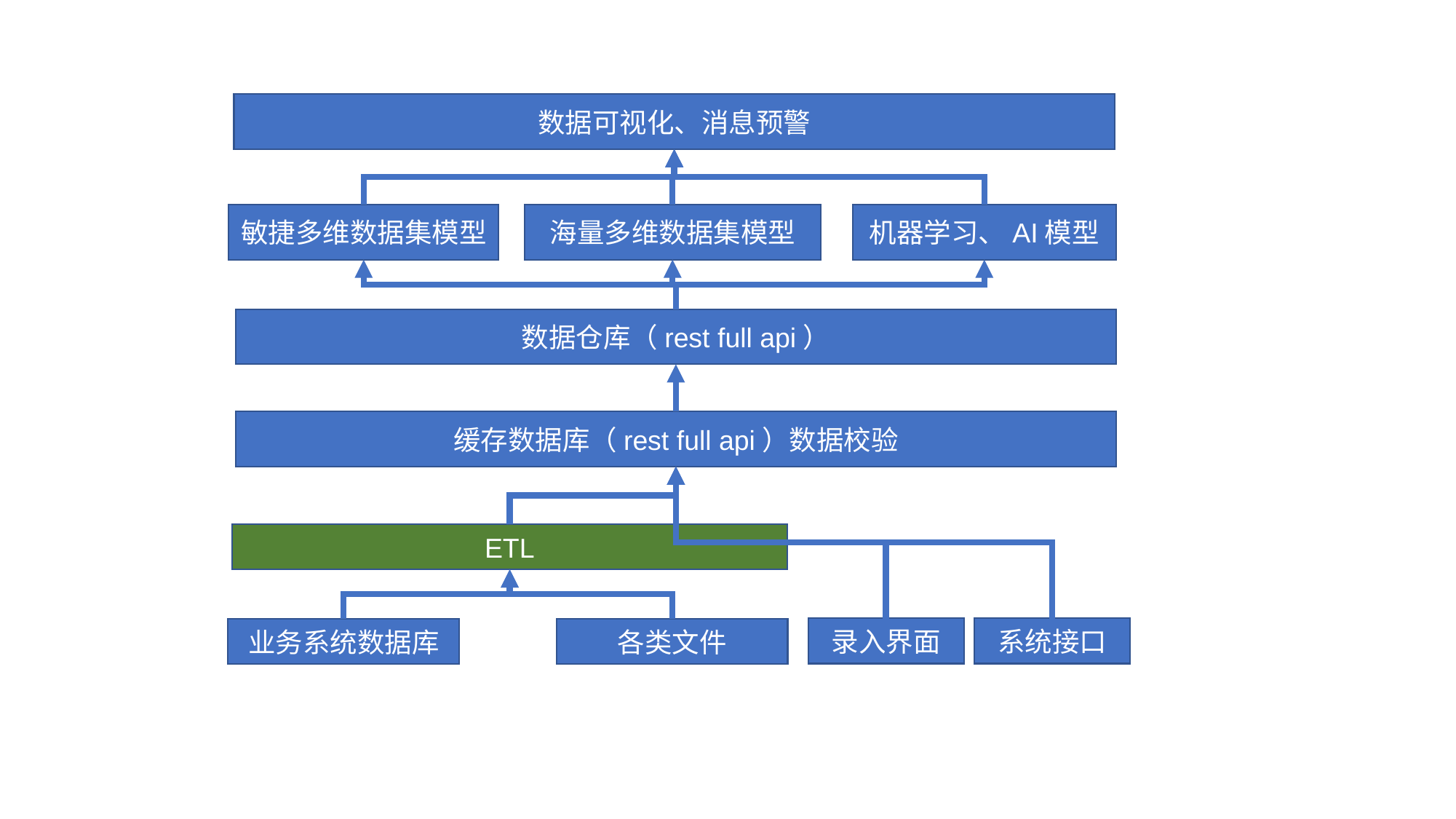

数据可视化、消息预警
敏捷多维数据集模型
海量多维数据集模型
机器学习、AI模型
数据仓库（rest full api）
缓存数据库（rest full api）数据校验
ETL
录入界面
系统接口
各类文件
业务系统数据库